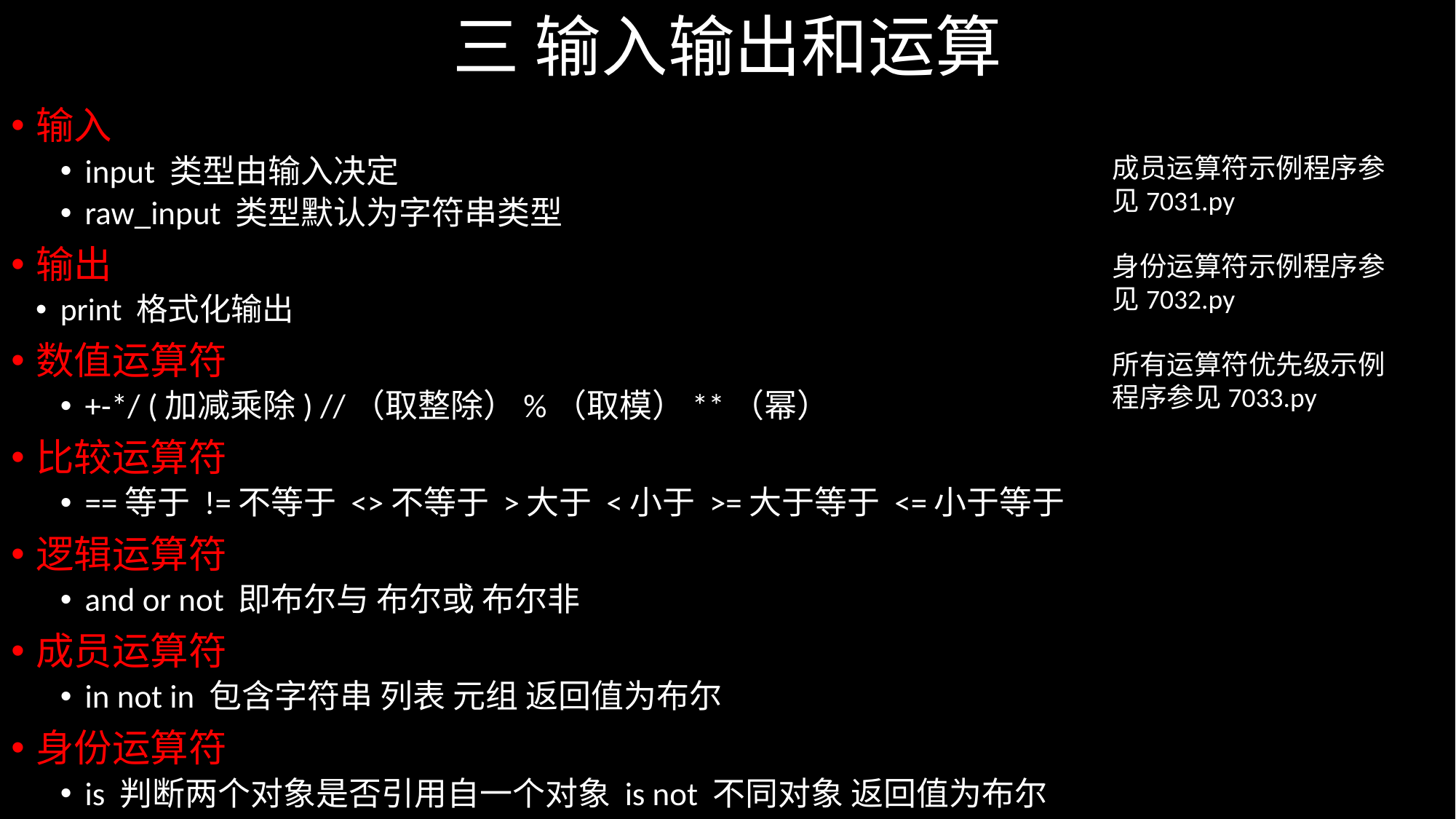

# 三 输入输出和运算
输入
input 类型由输入决定
raw_input 类型默认为字符串类型
输出
print 格式化输出
数值运算符
+-*/ (加减乘除) //（取整除）%（取模）**（幂）
比较运算符
==等于 !=不等于 <>不等于 >大于 <小于 >=大于等于 <=小于等于
逻辑运算符
and or not 即布尔与 布尔或 布尔非
成员运算符
in not in 包含字符串 列表 元组 返回值为布尔
身份运算符
is 判断两个对象是否引用自一个对象 is not 不同对象 返回值为布尔
成员运算符示例程序参见7031.py

身份运算符示例程序参见7032.py

所有运算符优先级示例程序参见7033.py